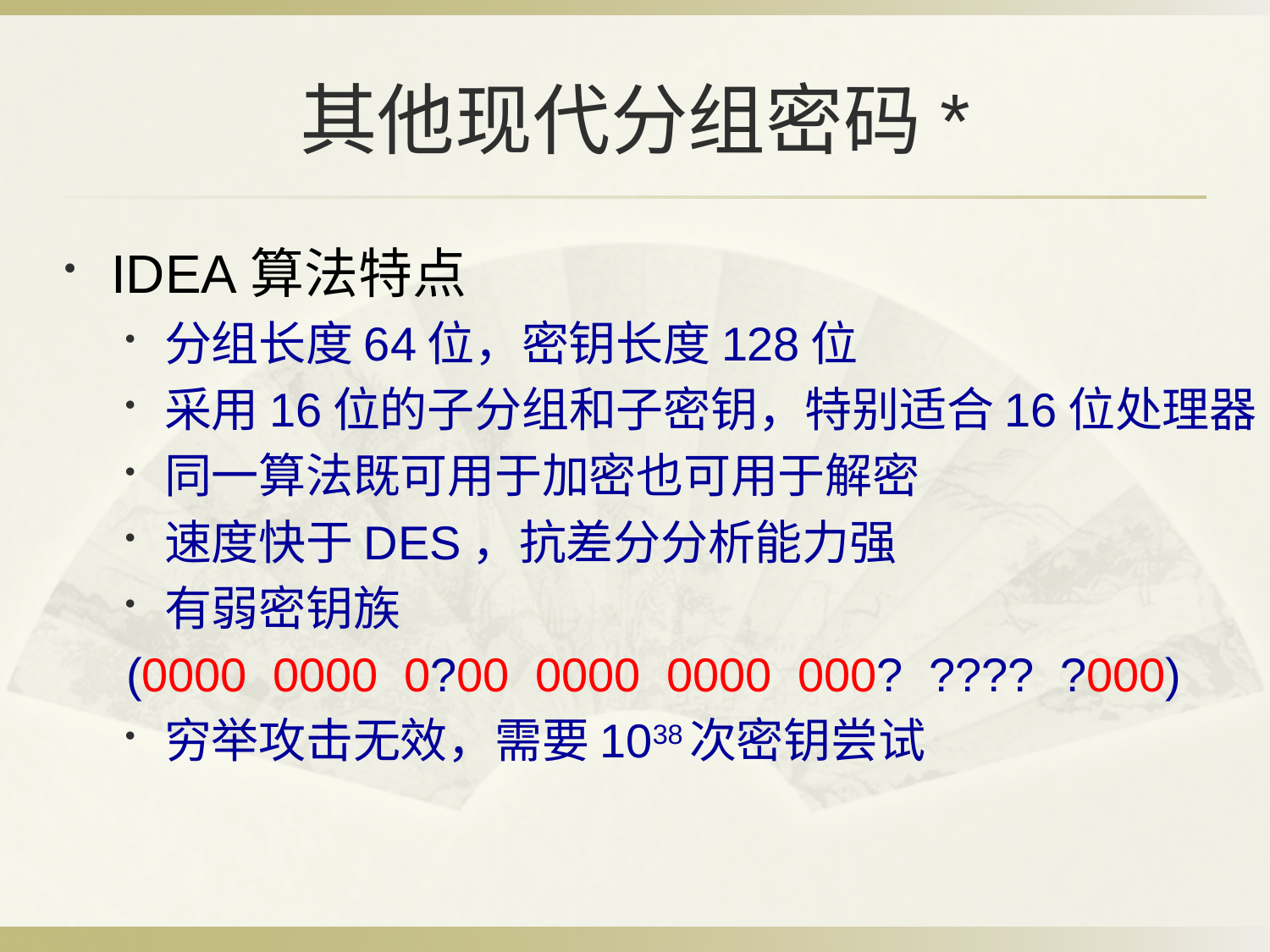

# 其他现代分组密码*
IDEA算法特点
分组长度64位，密钥长度128位
采用16位的子分组和子密钥，特别适合16位处理器
同一算法既可用于加密也可用于解密
速度快于DES，抗差分分析能力强
有弱密钥族
(0000  0000  0?00  0000  0000  000?  ????  ?000)
穷举攻击无效，需要1038次密钥尝试